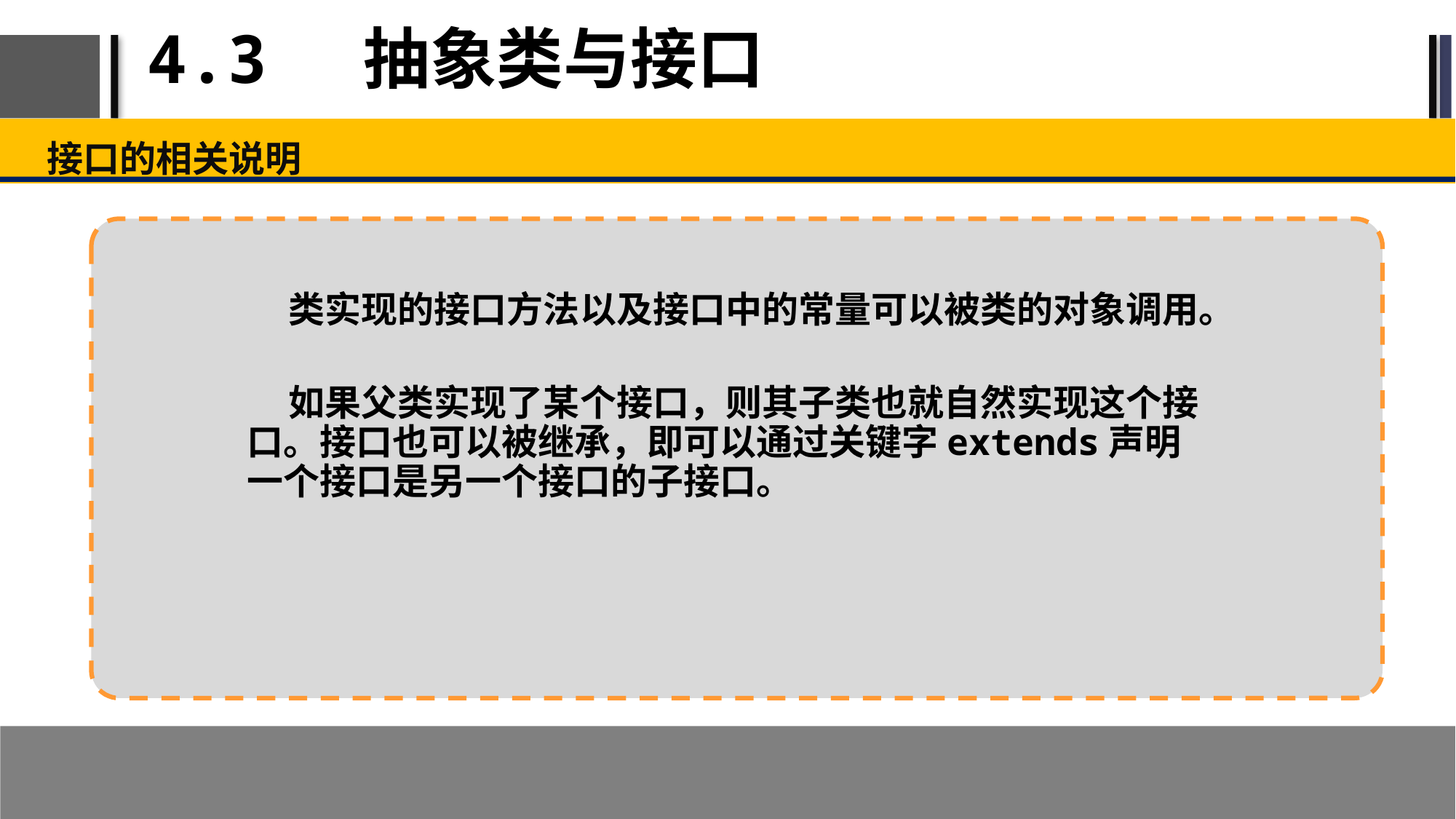

# 4.3  抽象类与接口

接口的相关说明

    类实现的接口方法以及接口中的常量可以被类的对象调用。
    如果父类实现了某个接口，则其子类也就自然实现这个接口。接口也可以被继承，即可以通过关键字extends声明一个接口是另一个接口的子接口。